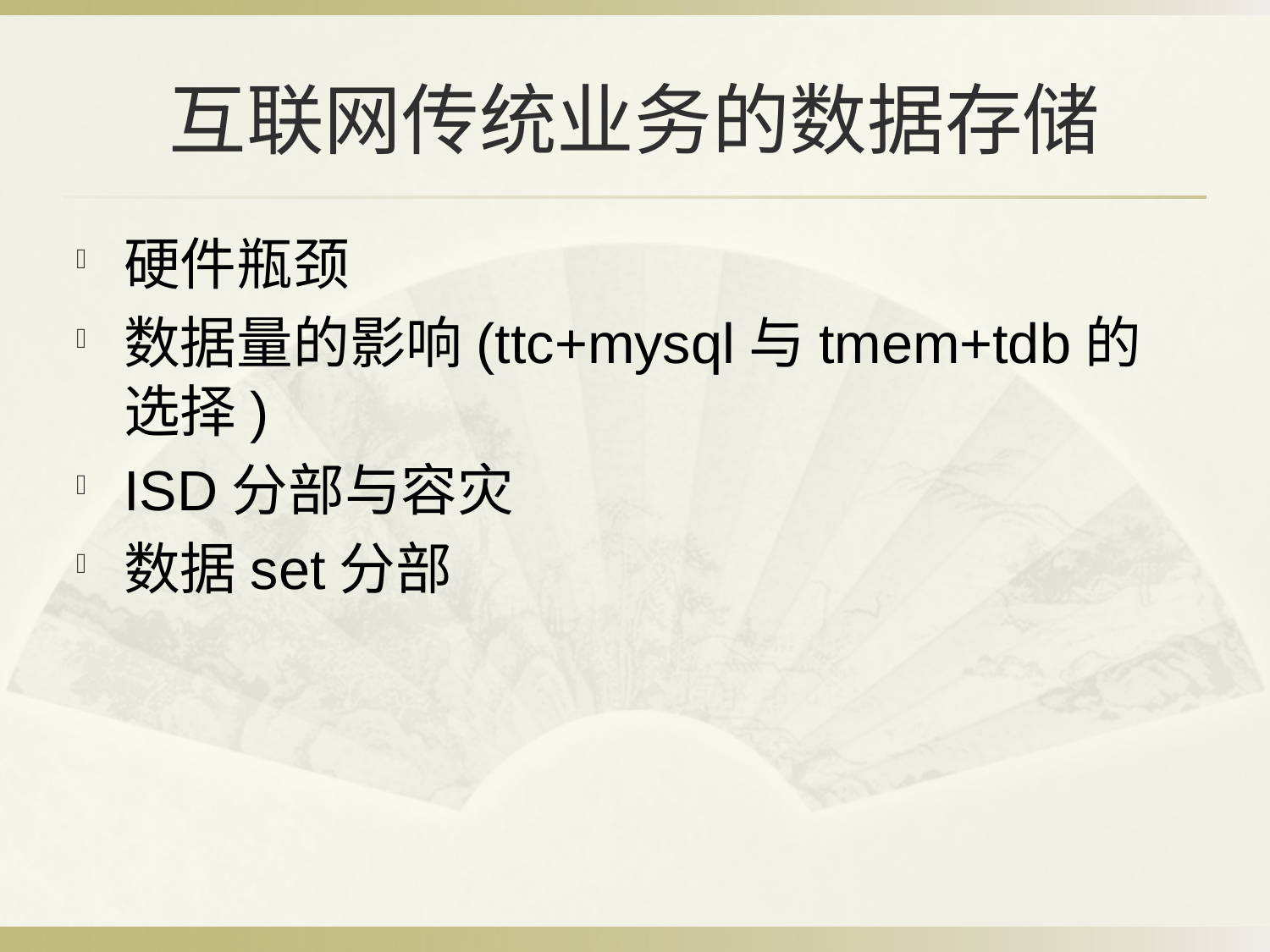

互联网传统业务的数据存储
硬件瓶颈
数据量的影响(ttc+mysql与tmem+tdb的选择)
ISD分部与容灾
数据set分部